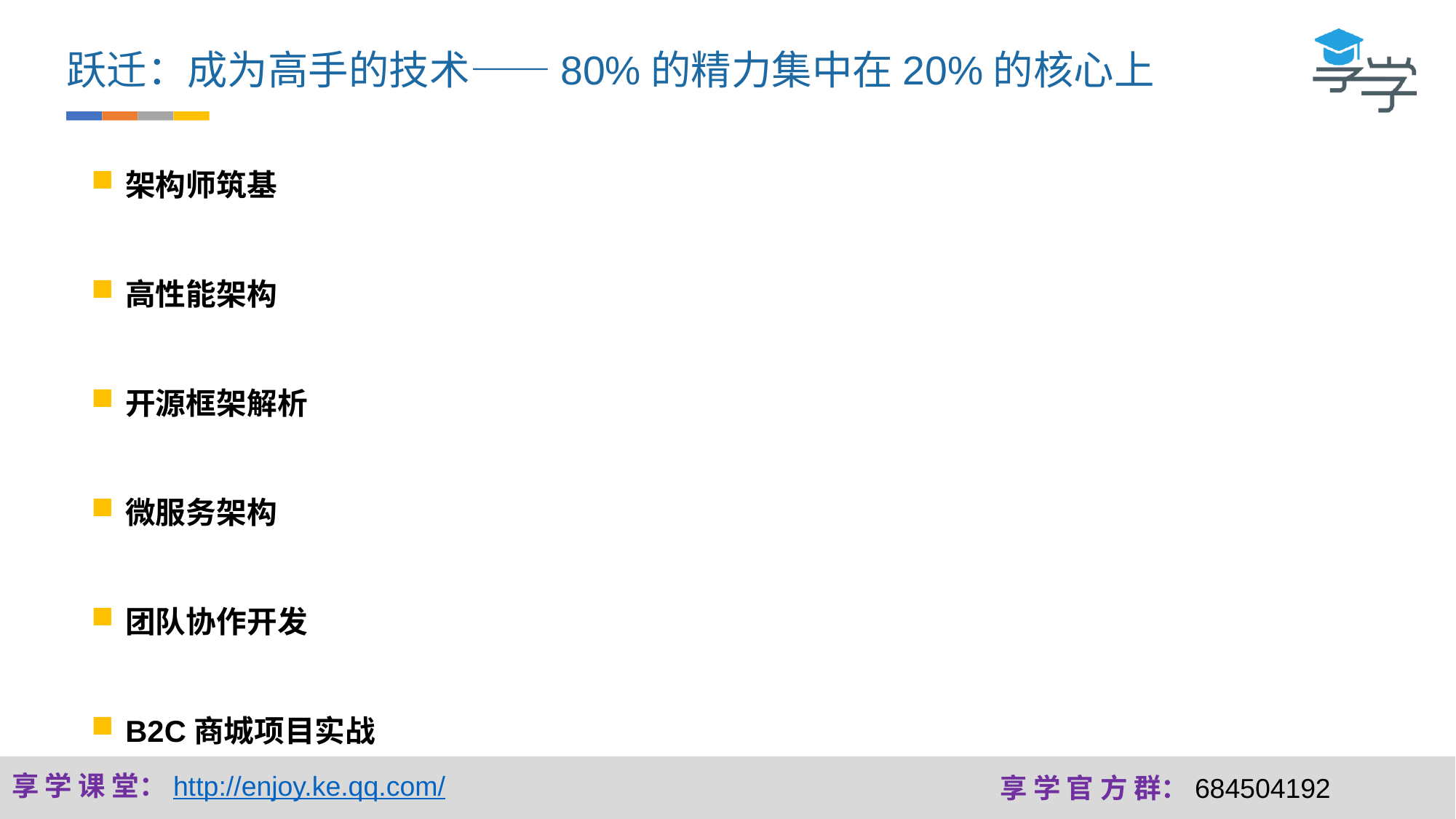

跃迁：成为高手的技术——80%的精力集中在20%的核心上

架构师筑基

高性能架构

开源框架解析

微服务架构

团队协作开发

B2C商城项目实战